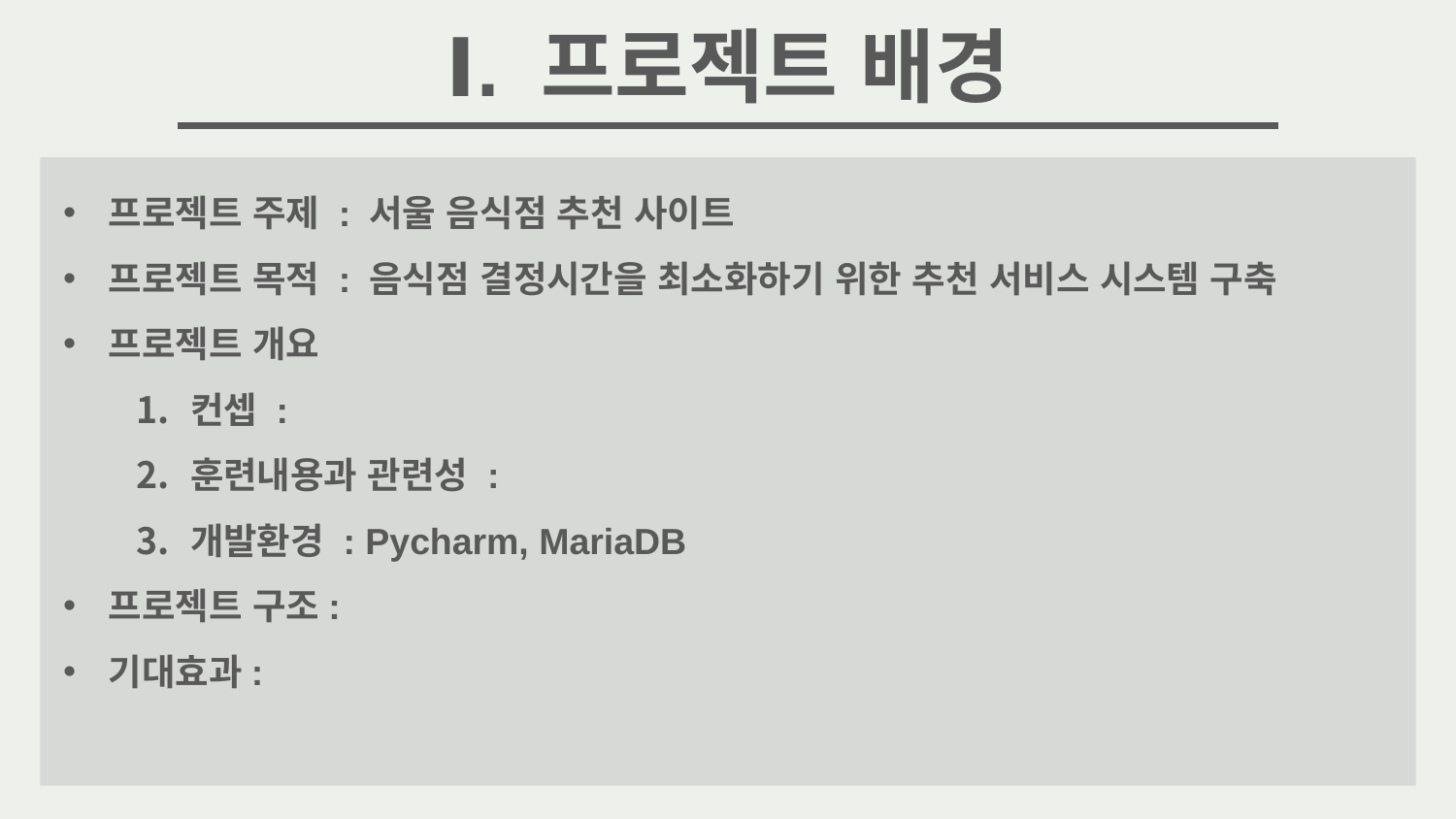

Ⅰ. 프로젝트 배경
프로젝트 주제 : 서울 음식점 추천 사이트
프로젝트 목적 : 음식점 결정시간을 최소화하기 위한 추천 서비스 시스템 구축
프로젝트 개요
컨셉 :
훈련내용과 관련성 :
개발환경 : Pycharm, MariaDB
프로젝트 구조:
기대효과: